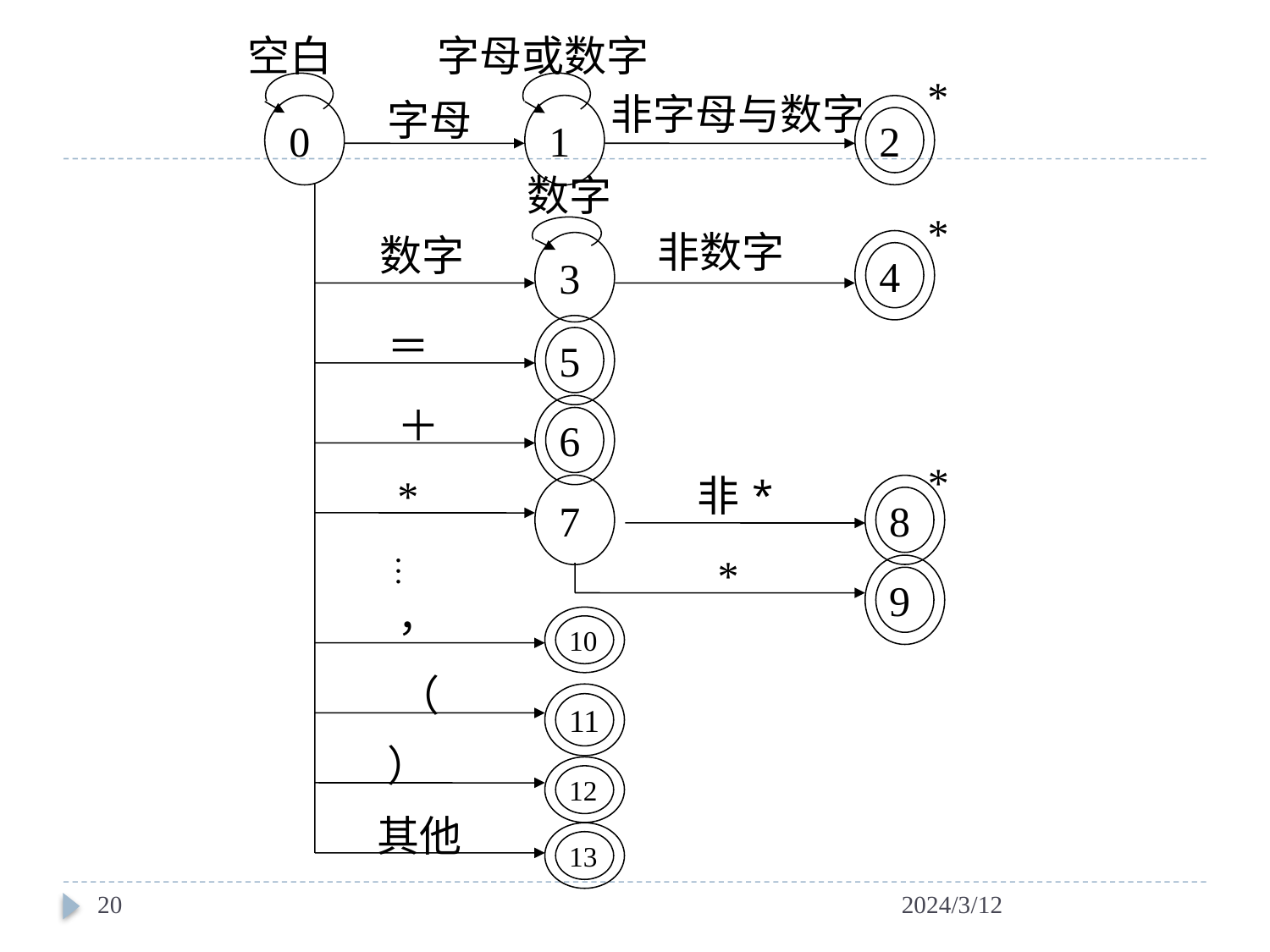

空白
字母或数字
*

非字母与数字
字母
0
1
2

数字
*

非数字
数字
4
3

＝
5

＋
6

*
非*
7
8

…
*

9
，

10

（
11

）
12

其他
13

*
20
2024/3/12